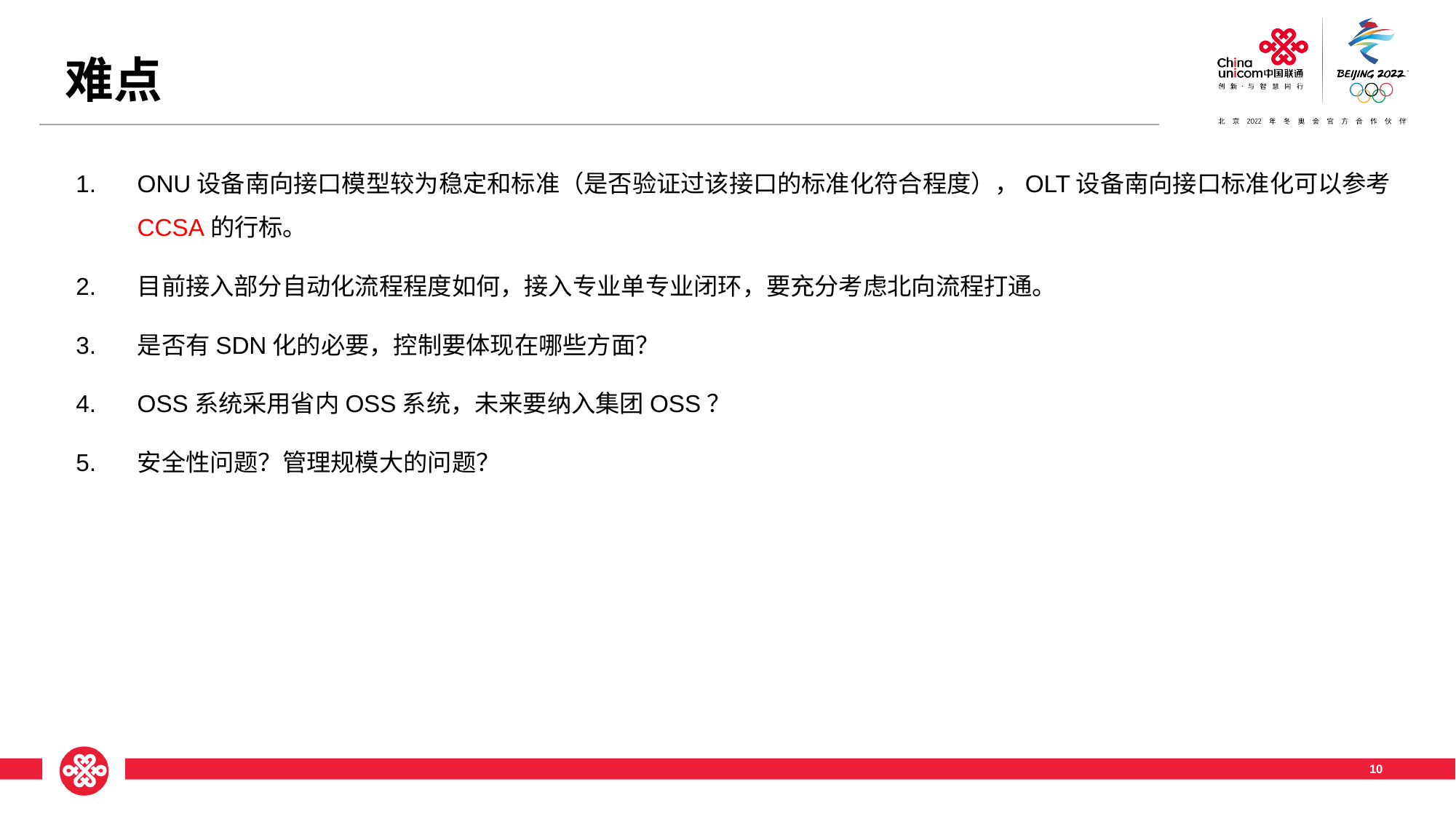

难点
ONU设备南向接口模型较为稳定和标准（是否验证过该接口的标准化符合程度），OLT设备南向接口标准化可以参考CCSA的行标。
目前接入部分自动化流程程度如何，接入专业单专业闭环，要充分考虑北向流程打通。
是否有SDN化的必要，控制要体现在哪些方面？
OSS系统采用省内OSS系统，未来要纳入集团OSS？
安全性问题？管理规模大的问题？